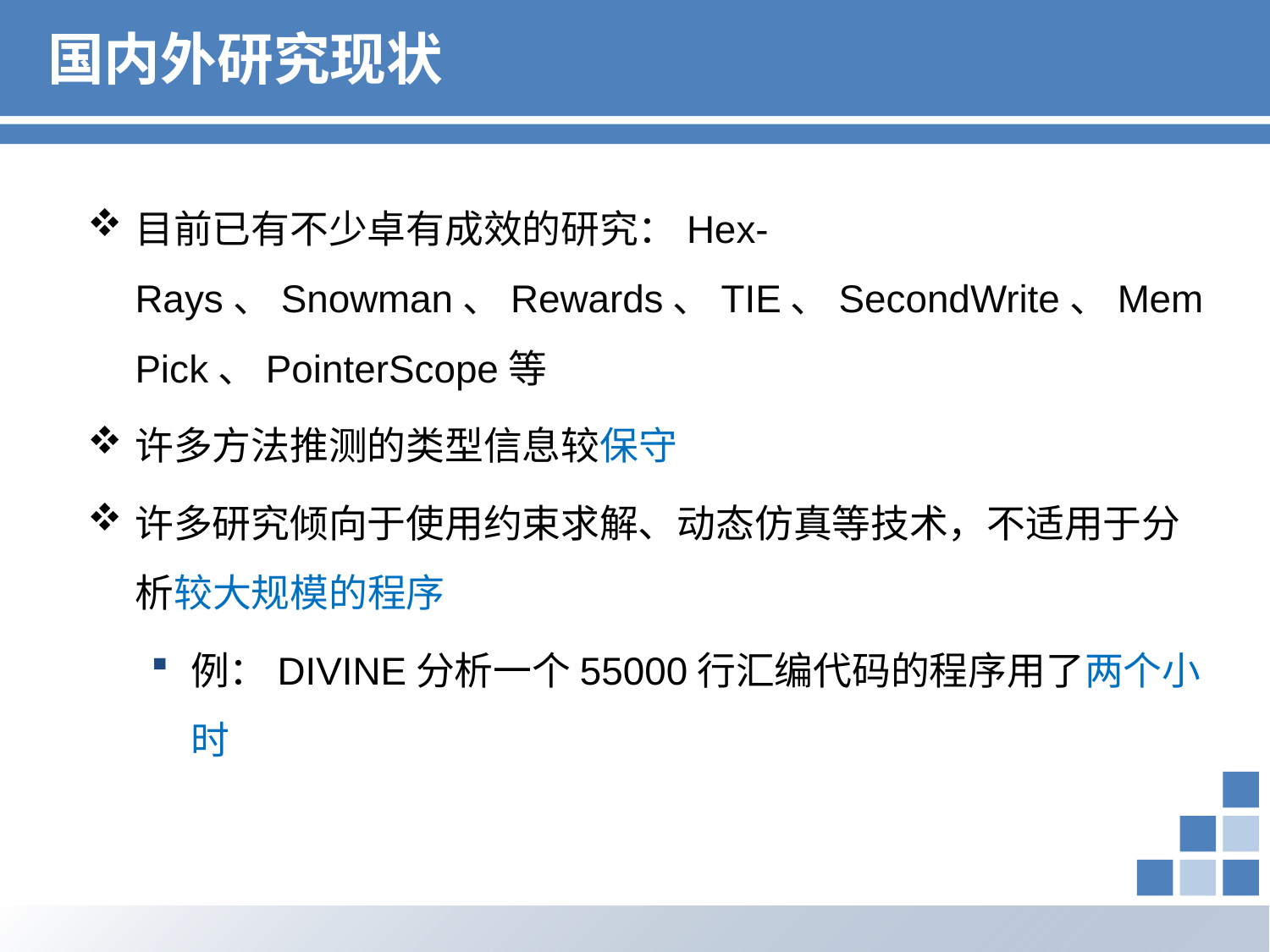

# 国内外研究现状

目前已有不少卓有成效的研究：Hex-Rays、Snowman、Rewards、TIE、SecondWrite、MemPick、PointerScope等
许多方法推测的类型信息较保守
许多研究倾向于使用约束求解、动态仿真等技术，不适用于分析较大规模的程序
例：DIVINE分析一个55000行汇编代码的程序用了两个小时